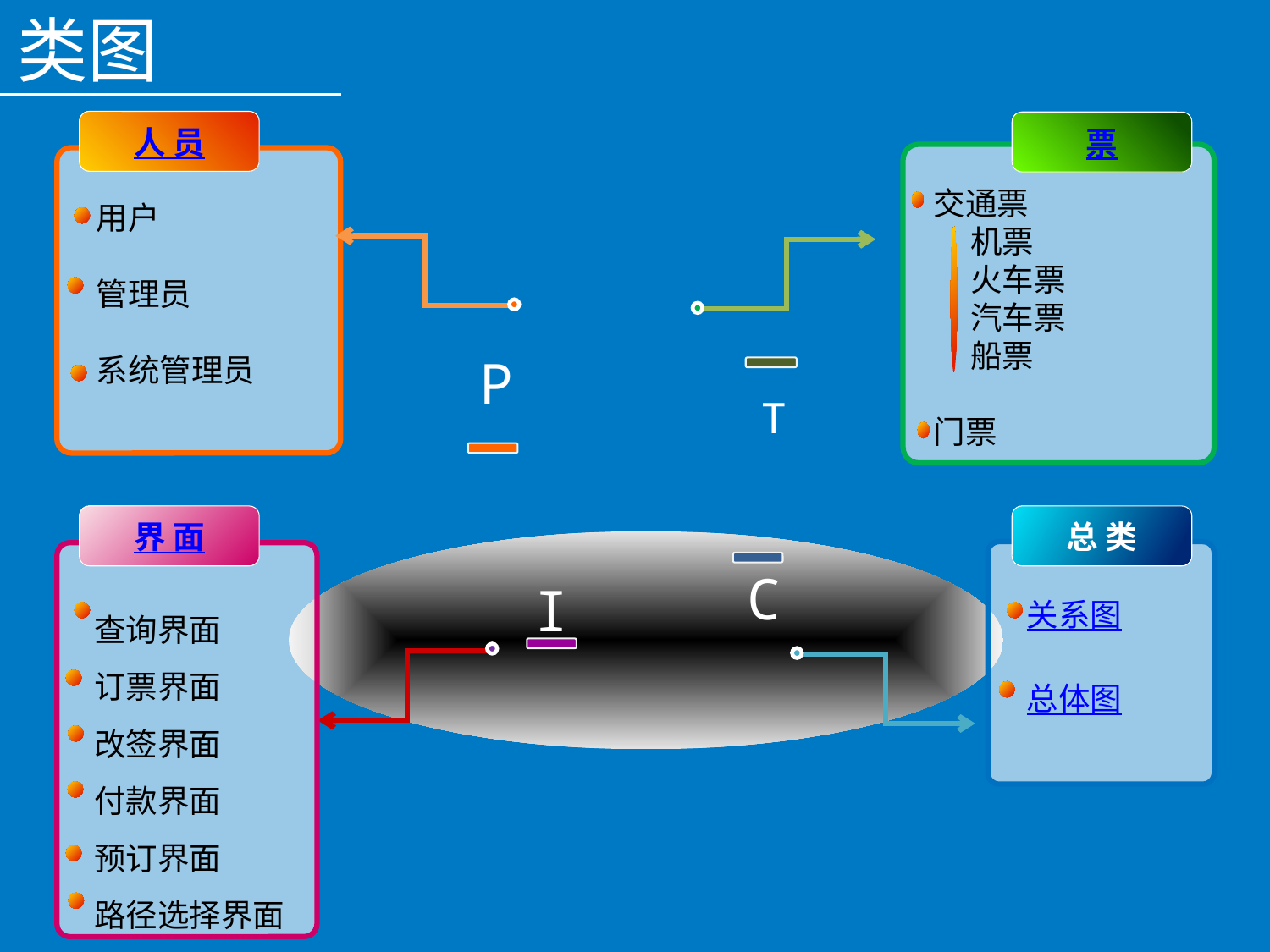

类图

人 员
票

交通票
    机票
    火车票
    汽车票
    船票

门票
用户

管理员

系统管理员

P

T

C
I

界 面
总 类

查询界面
订票界面
改签界面
付款界面
预订界面
路径选择界面
关系图

总体图

第一PPT模板网
www.1ppt.com/tubiao/
第一PPT模板网
www.1ppt.com/tubiao/